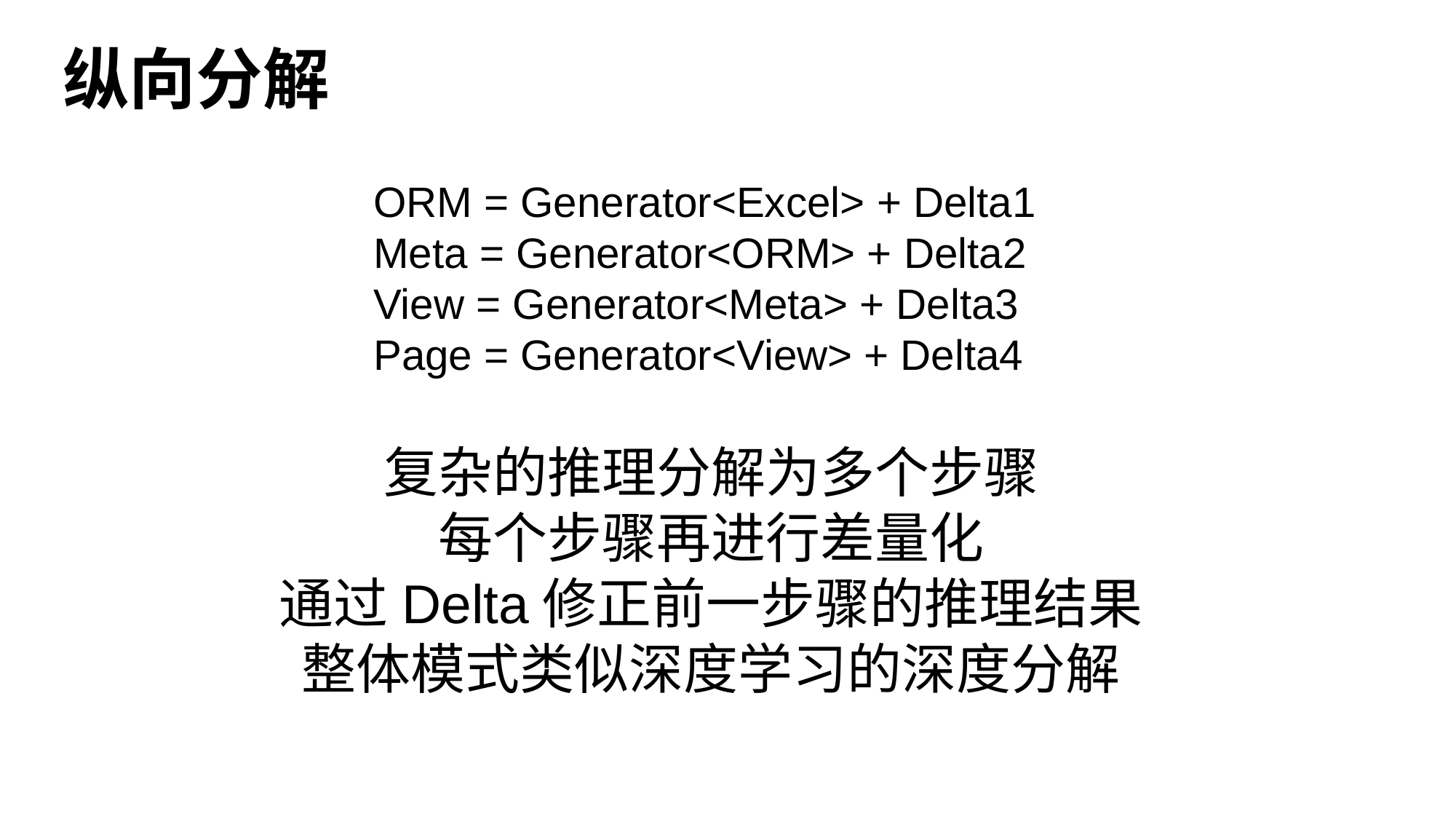

纵向分解
ORM = Generator<Excel> + Delta1
Meta = Generator<ORM> + Delta2
View = Generator<Meta> + Delta3
Page = Generator<View> + Delta4
复杂的推理分解为多个步骤
每个步骤再进行差量化
通过Delta修正前一步骤的推理结果
整体模式类似深度学习的深度分解